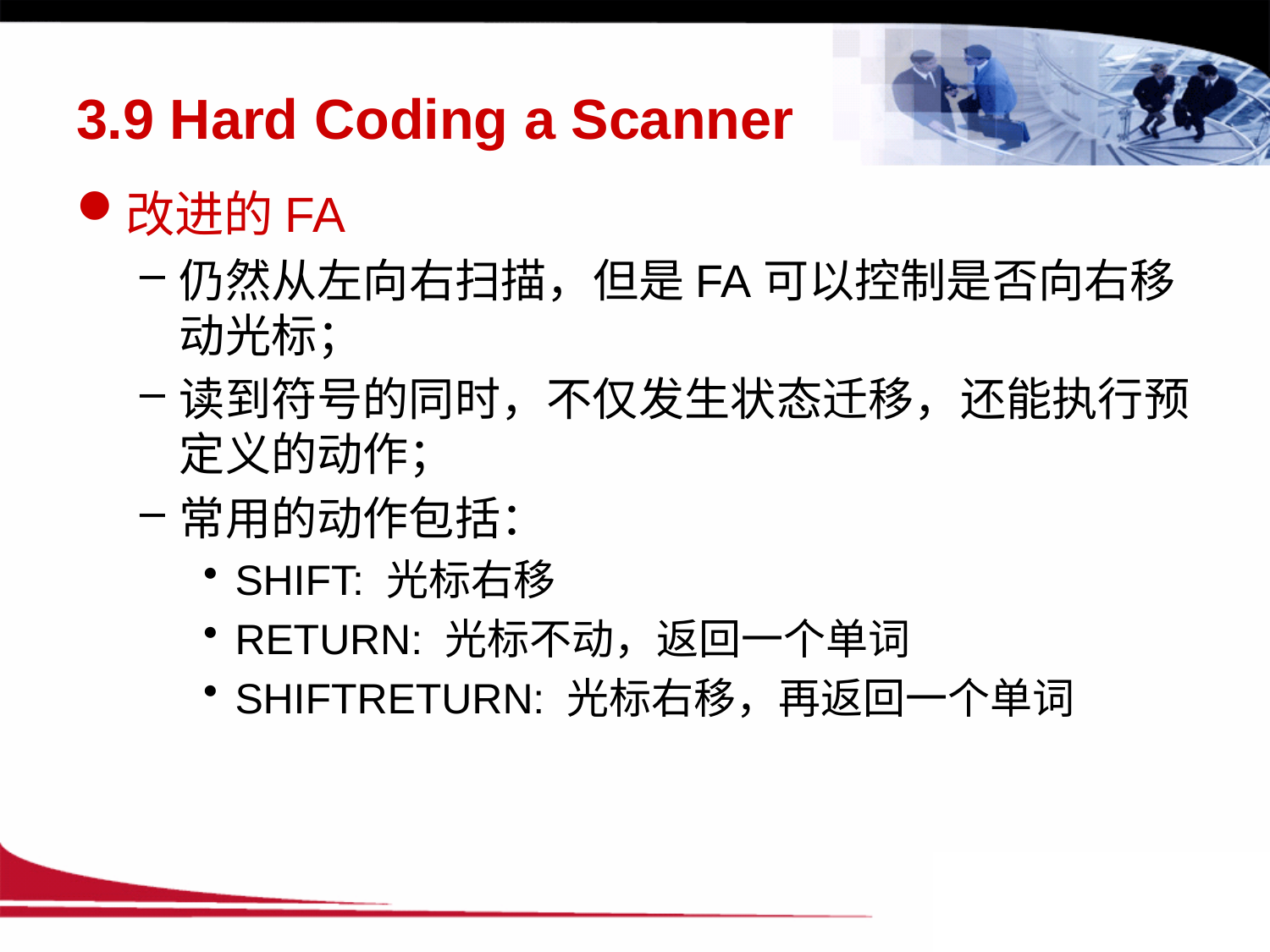

# 3.9 Hard Coding a Scanner
改进的FA
仍然从左向右扫描，但是FA可以控制是否向右移动光标；
读到符号的同时，不仅发生状态迁移，还能执行预定义的动作；
常用的动作包括：
SHIFT: 光标右移
RETURN: 光标不动，返回一个单词
SHIFTRETURN: 光标右移，再返回一个单词